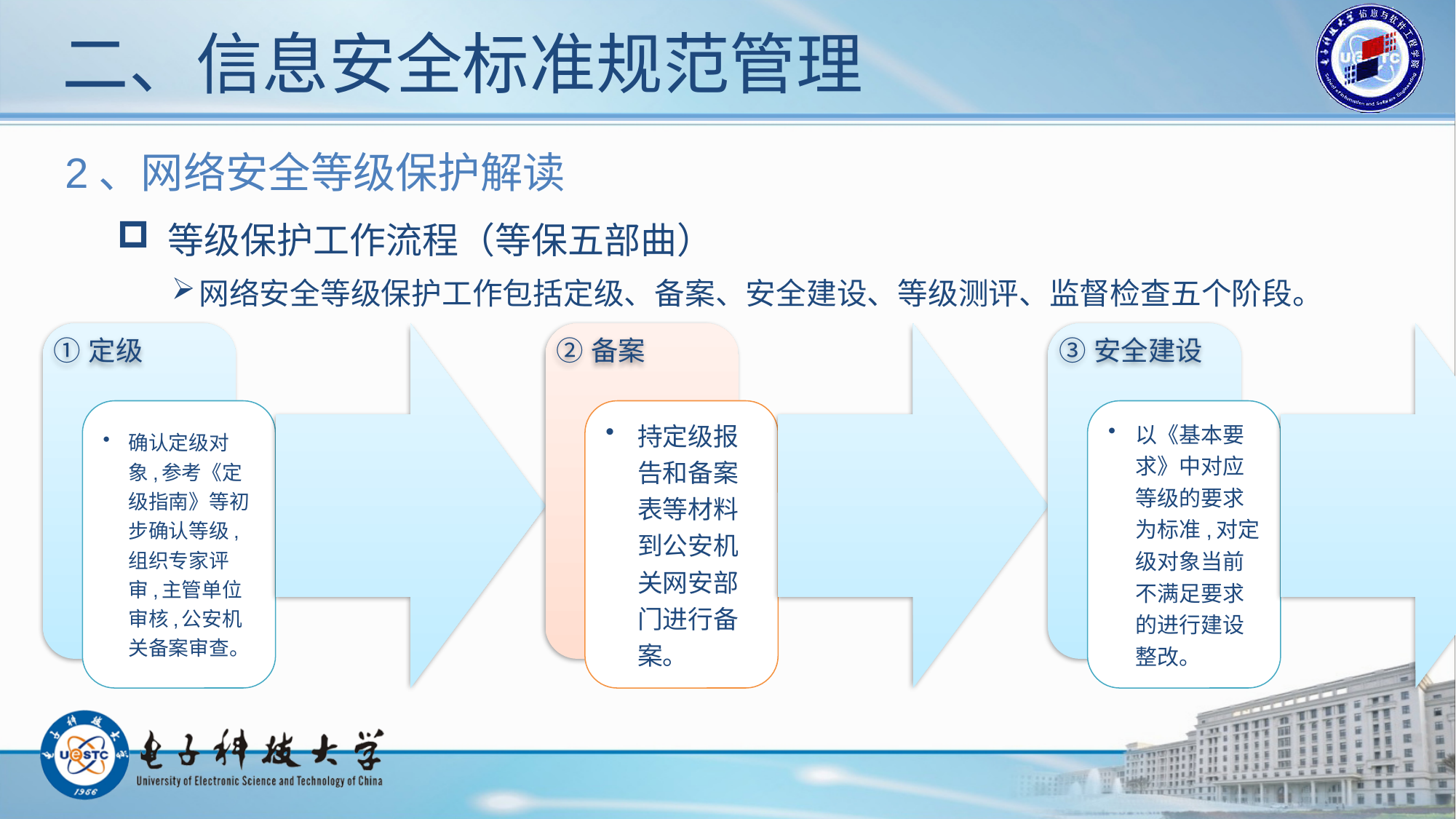

# 二、信息安全标准规范管理
2、网络安全等级保护解读
 等级保护工作流程（等保五部曲）
网络安全等级保护工作包括定级、备案、安全建设、等级测评、监督检查五个阶段。
①定级
确认定级对象,参考《定级指南》等初步确认等级,组织专家评审,主管单位审核,公安机关备案审查。
②备案
持定级报告和备案表等材料到公安机关网安部门进行备案。
③安全建设
以《基本要求》中对应等级的要求为标准,对定级对象当前不满足要求的进行建设整改。